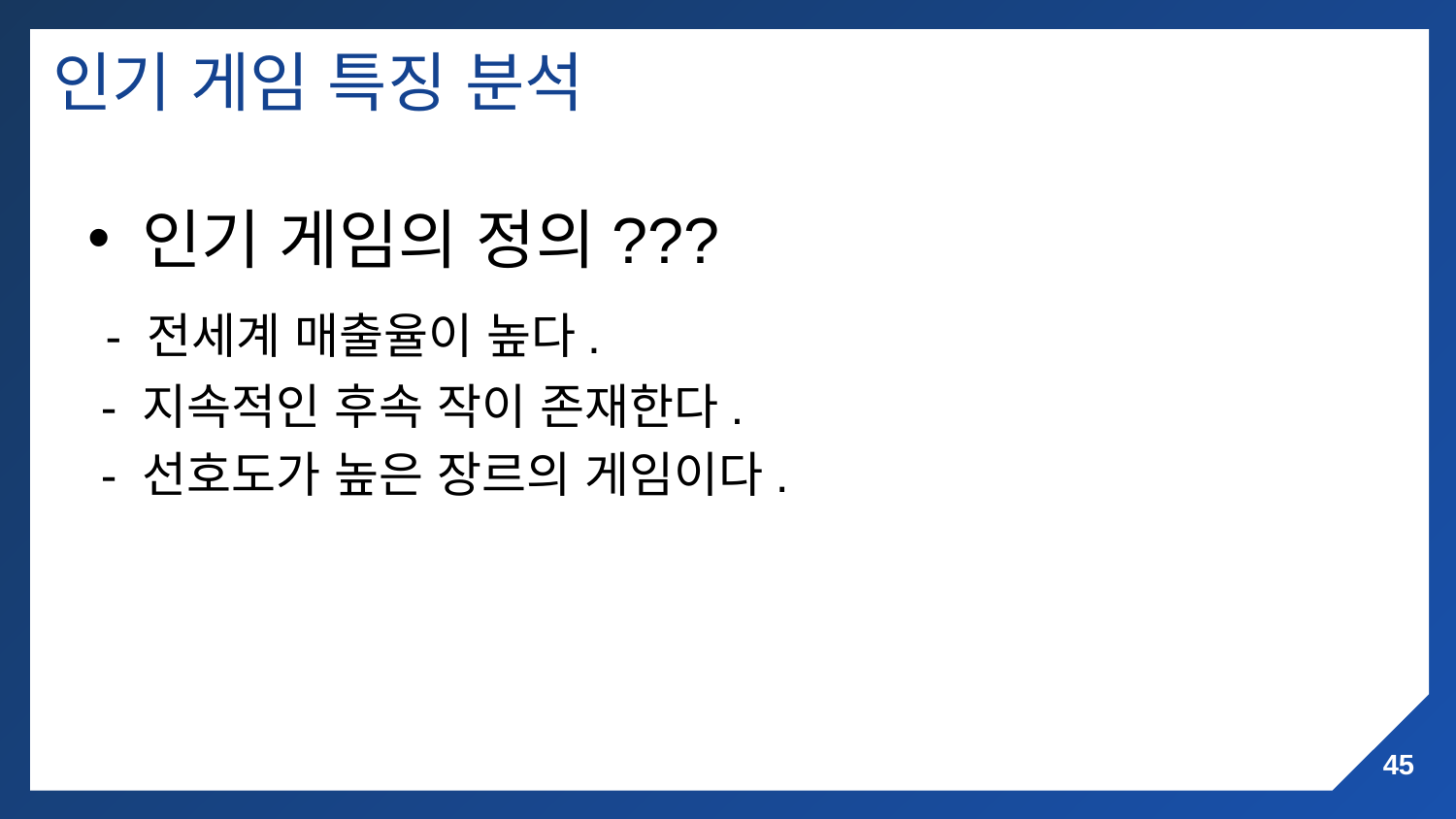

# 인기 게임 특징 분석
인기 게임의 정의???
 - 전세계 매출율이 높다.
 - 지속적인 후속 작이 존재한다.
 - 선호도가 높은 장르의 게임이다.
45